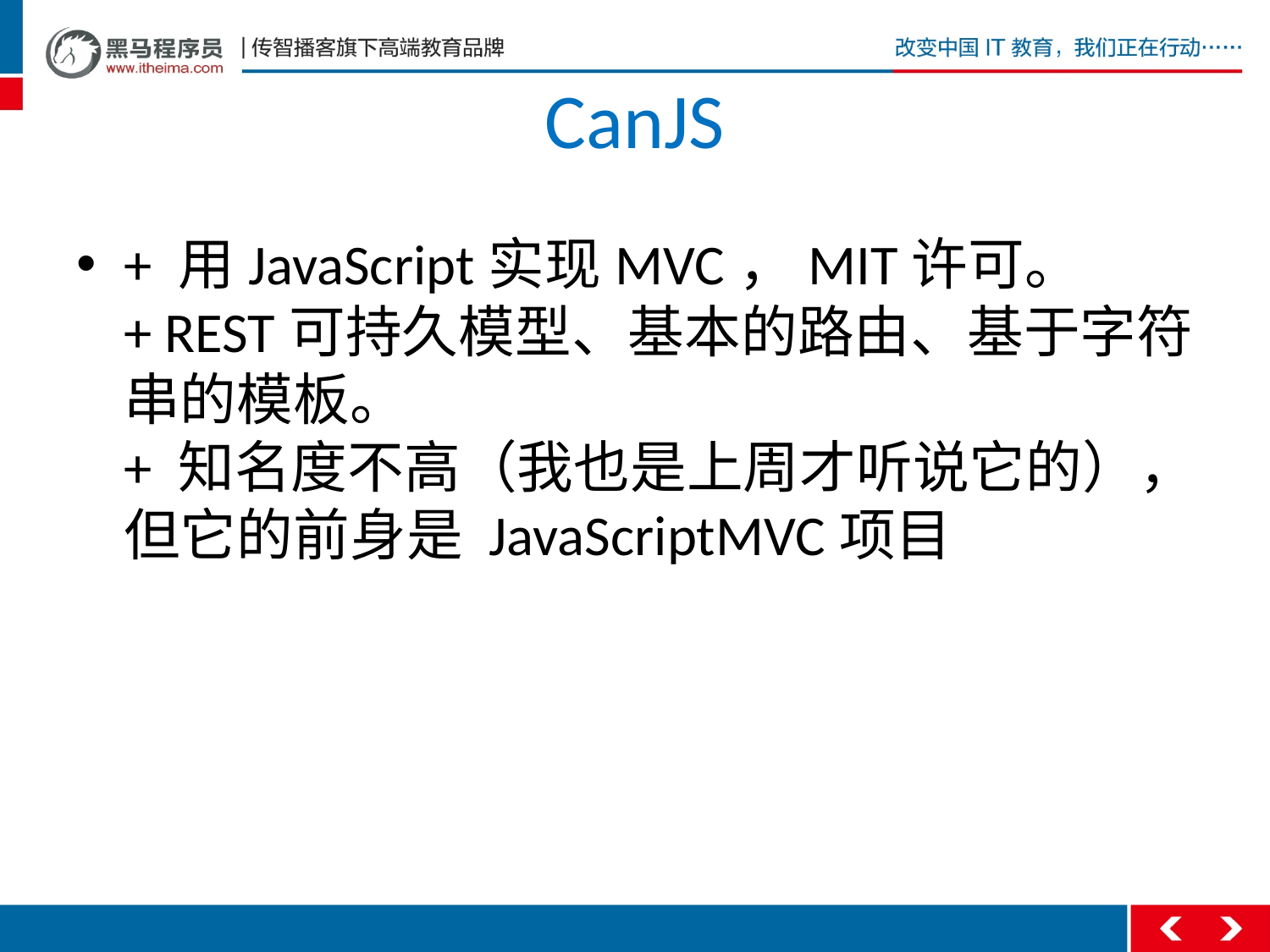

# CanJS
+ 用JavaScript实现MVC，MIT许可。
+ REST可持久模型、基本的路由、基于字符串的模板。
+ 知名度不高（我也是上周才听说它的），但它的前身是 JavaScriptMVC项目